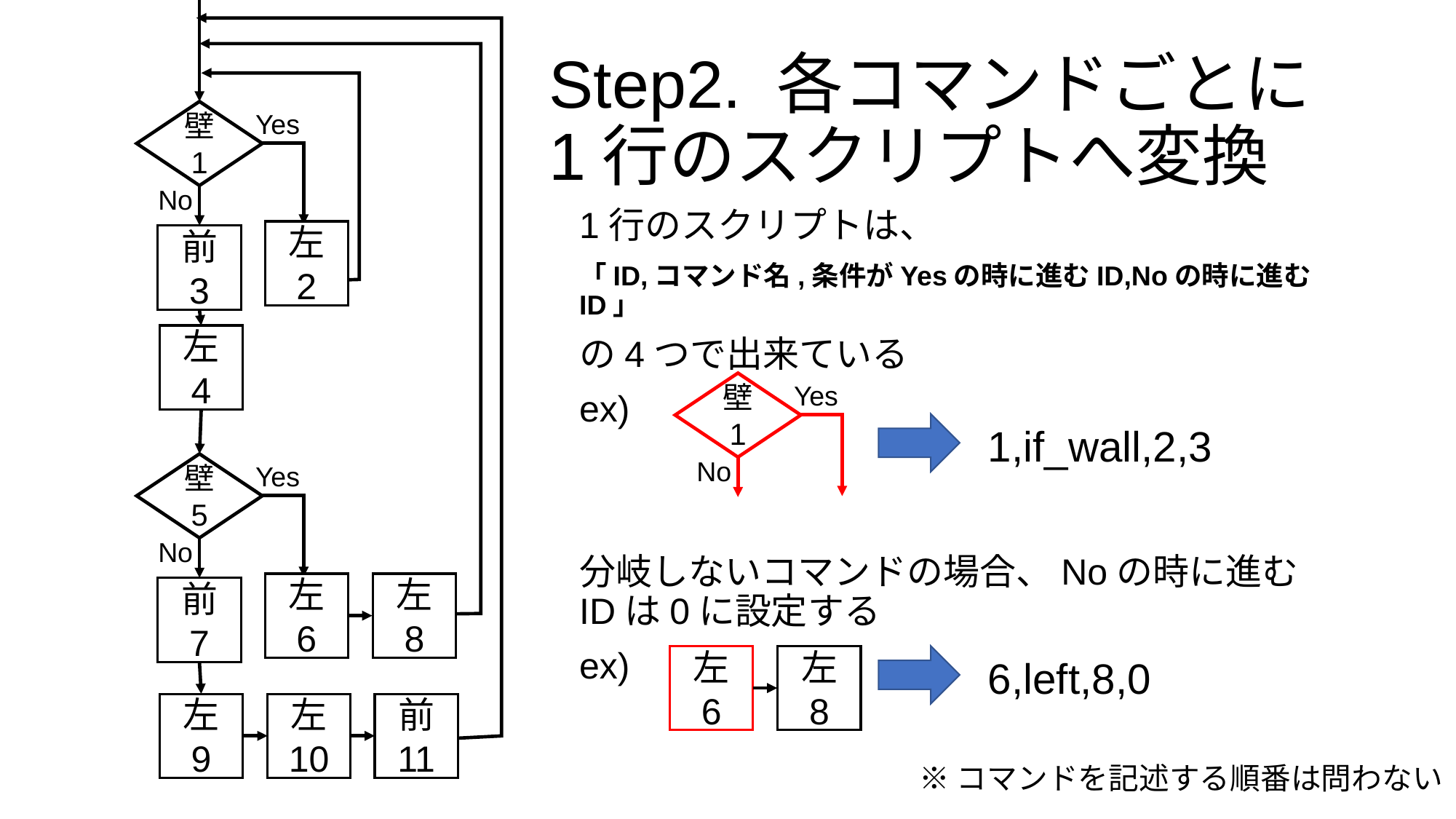

# Step2. 各コマンドごとに 1行のスクリプトへ変換

壁
1
Yes

No
1行のスクリプトは、
「ID,コマンド名,条件がYesの時に進むID,Noの時に進むID」
の4つで出来ている
ex)

分岐しないコマンドの場合、Noの時に進むIDは0に設定する
ex)
左
2
前
3
左
4
壁
1
Yes

No

1,if_wall,2,3
壁
5
Yes

No
左
6
左
8
前
7
左
6
左
8

6,left,8,0
左
9
左
10
前
11
※コマンドを記述する順番は問わない